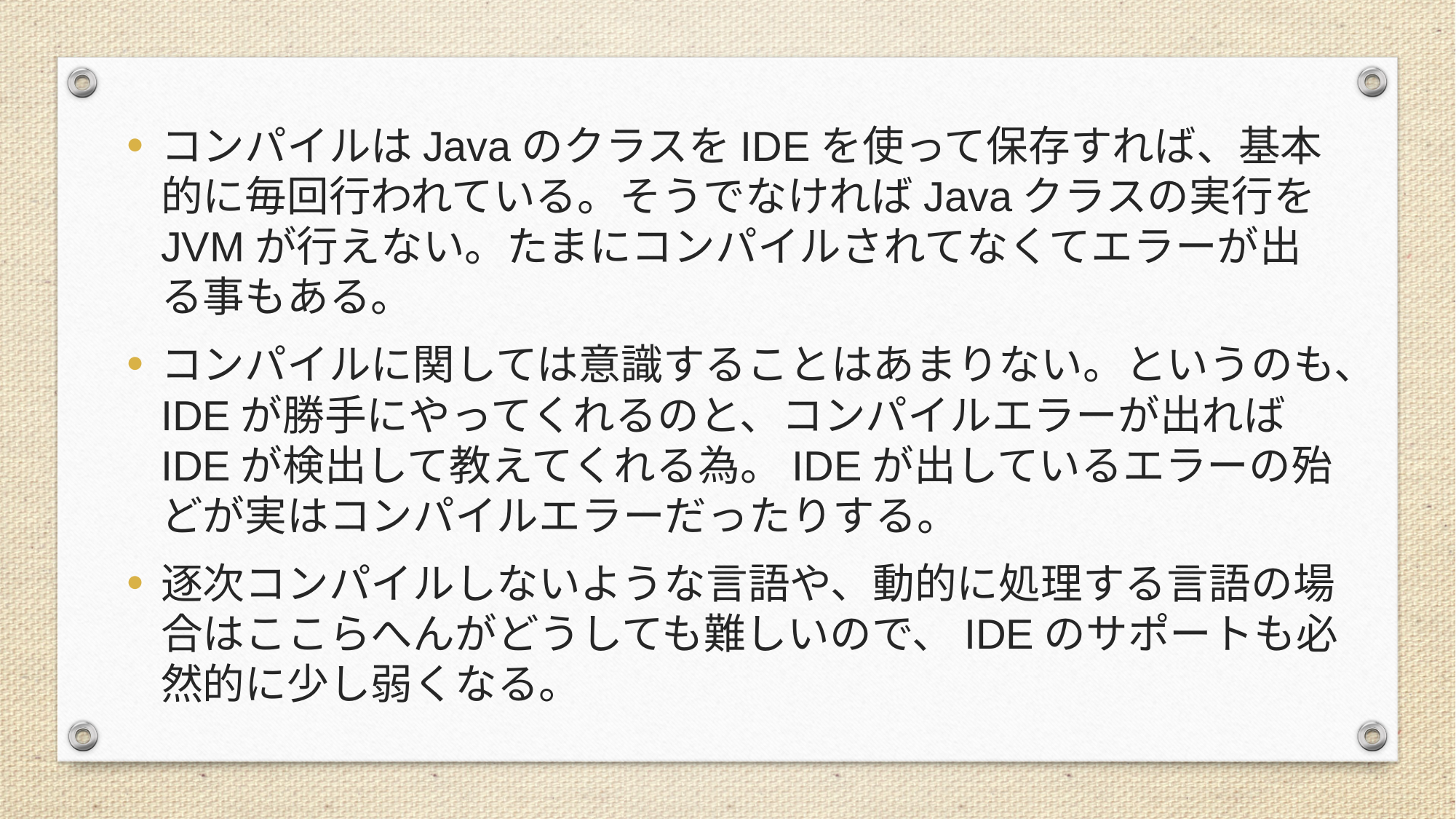

コンパイルはJavaのクラスをIDEを使って保存すれば、基本的に毎回行われている。そうでなければJavaクラスの実行をJVMが行えない。たまにコンパイルされてなくてエラーが出る事もある。
コンパイルに関しては意識することはあまりない。というのも、IDEが勝手にやってくれるのと、コンパイルエラーが出ればIDEが検出して教えてくれる為。IDEが出しているエラーの殆どが実はコンパイルエラーだったりする。
逐次コンパイルしないような言語や、動的に処理する言語の場合はここらへんがどうしても難しいので、IDEのサポートも必然的に少し弱くなる。